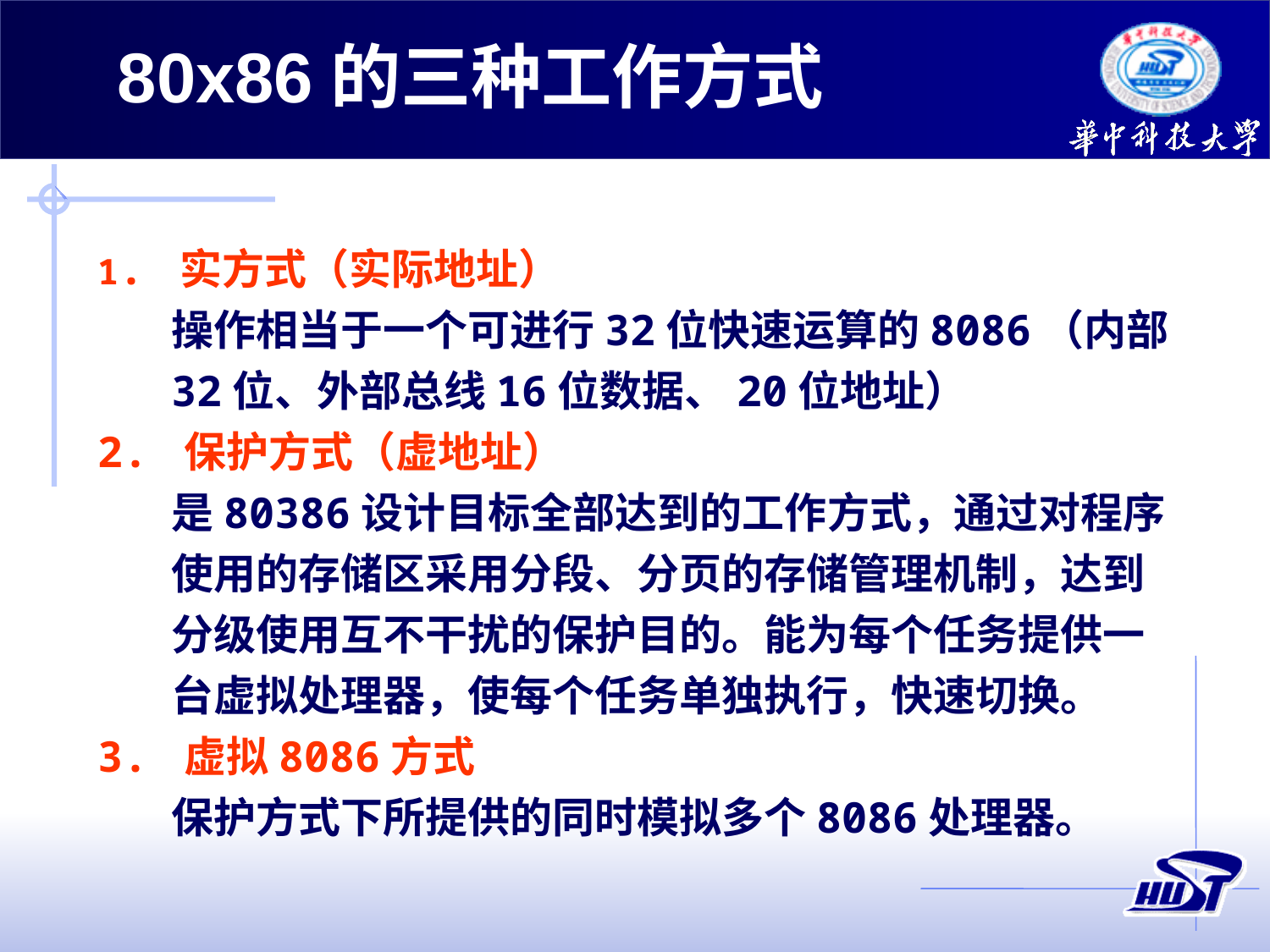

80x86的三种工作方式
1. 实方式（实际地址）
	操作相当于一个可进行32位快速运算的8086（内部32位、外部总线16位数据、20位地址）
2. 保护方式（虚地址）
	是80386设计目标全部达到的工作方式，通过对程序使用的存储区采用分段、分页的存储管理机制，达到分级使用互不干扰的保护目的。能为每个任务提供一台虚拟处理器，使每个任务单独执行，快速切换。
3. 虚拟8086方式
	保护方式下所提供的同时模拟多个8086处理器。